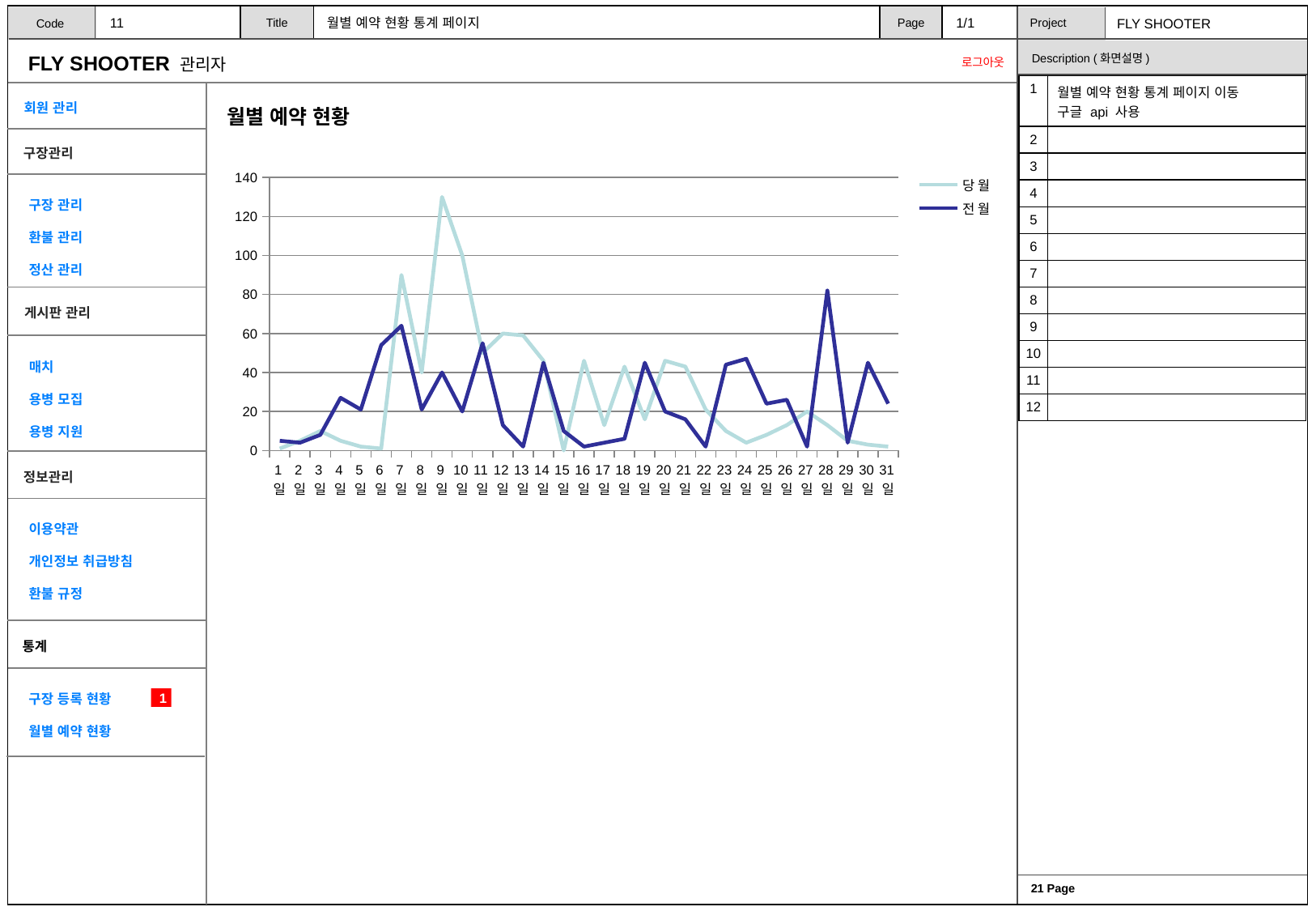

11
월별 예약 현황 통계 페이지
1/1
| 1 | 월별 예약 현황 통계 페이지 이동 구글 api 사용 |
| --- | --- |
| 2 |  |
| 3 |  |
| 4 |  |
| 5 |  |
| 6 |  |
| 7 |  |
| 8 |  |
| 9 |  |
| 10 |  |
| 11 |  |
| 12 |  |
월별 예약 현황

### Chart

| Category | 당 월 | 전 월 |
|---|---|---|
| 1일 | 1.0 | 5.0 |
| 2일 | 5.0 | 4.0 |
| 3일 | 10.0 | 8.0 |
| 4일 | 5.0 | 27.0 |
| 5일 | 2.0 | 21.0 |
| 6일 | 1.0 | 54.0 |
| 7일 | 90.0 | 64.0 |
| 8일 | 40.0 | 21.0 |
| 9일 | 130.0 | 40.0 |
| 10일 | 100.0 | 20.0 |
| 11일 | 50.0 | 55.0 |
| 12일 | 60.0 | 13.0 |
| 13일 | 59.0 | 2.0 |
| 14일 | 46.0 | 45.0 |
| 15일 | 0.0 | 10.0 |
| 16일 | 46.0 | 2.0 |
| 17일 | 13.0 | 4.0 |
| 18일 | 43.0 | 6.0 |
| 19일 | 16.0 | 45.0 |
| 20일 | 46.0 | 20.0 |
| 21일 | 43.0 | 16.0 |
| 22일 | 21.0 | 2.0 |
| 23일 | 10.0 | 44.0 |
| 24일 | 4.0 | 47.0 |
| 25일 | 8.0 | 24.0 |
| 26일 | 13.0 | 26.0 |
| 27일 | 20.0 | 2.0 |
| 28일 | 13.0 | 82.0 |
| 29일 | 5.0 | 4.0 |
| 30일 | 3.0 | 45.0 |
| 31일 | 2.0 | 24.0 |
1